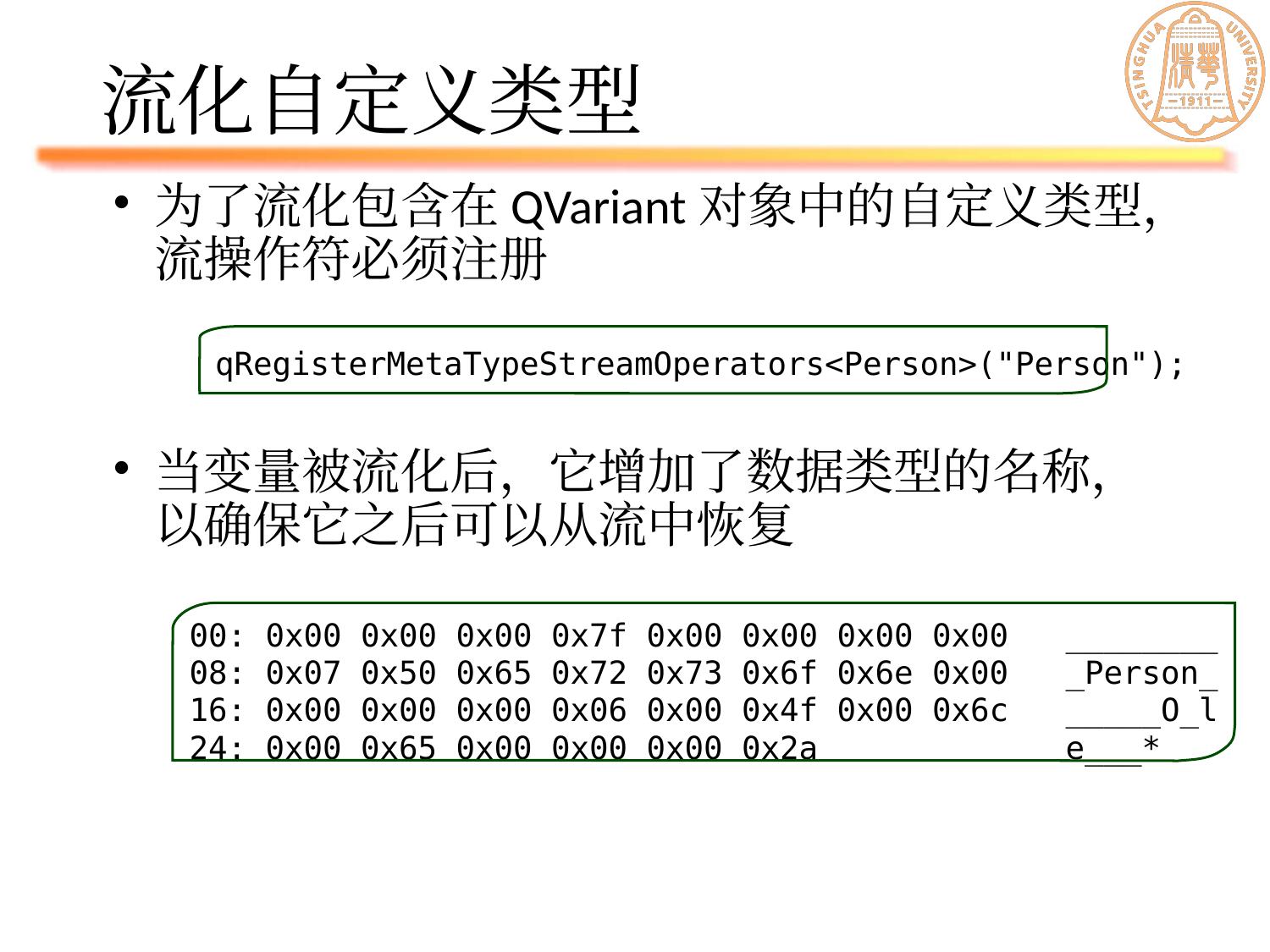

# 流化自定义类型
为了流化包含在QVariant对象中的自定义类型，流操作符必须注册

当变量被流化后，它增加了数据类型的名称，以确保它之后可以从流中恢复

qRegisterMetaTypeStreamOperators<Person>("Person");

00: 0x00 0x00 0x00 0x7f 0x00 0x00 0x00 0x00   ________
08: 0x07 0x50 0x65 0x72 0x73 0x6f 0x6e 0x00   _Person_
16: 0x00 0x00 0x00 0x06 0x00 0x4f 0x00 0x6c   _____O_l
24: 0x00 0x65 0x00 0x00 0x00 0x2a             e___*